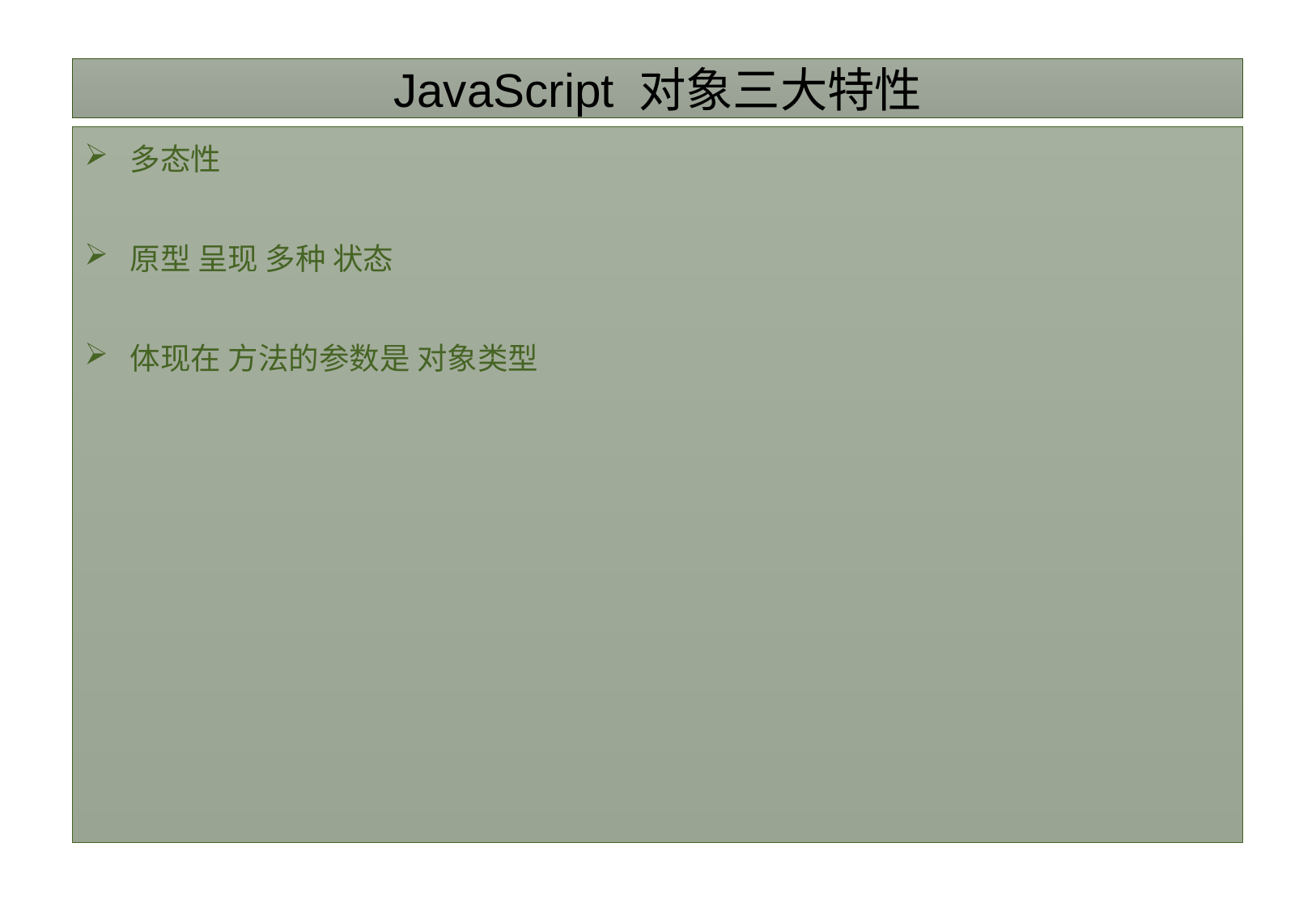

# JavaScript 对象三大特性
多态性

原型 呈现 多种 状态

体现在 方法的参数是 对象类型